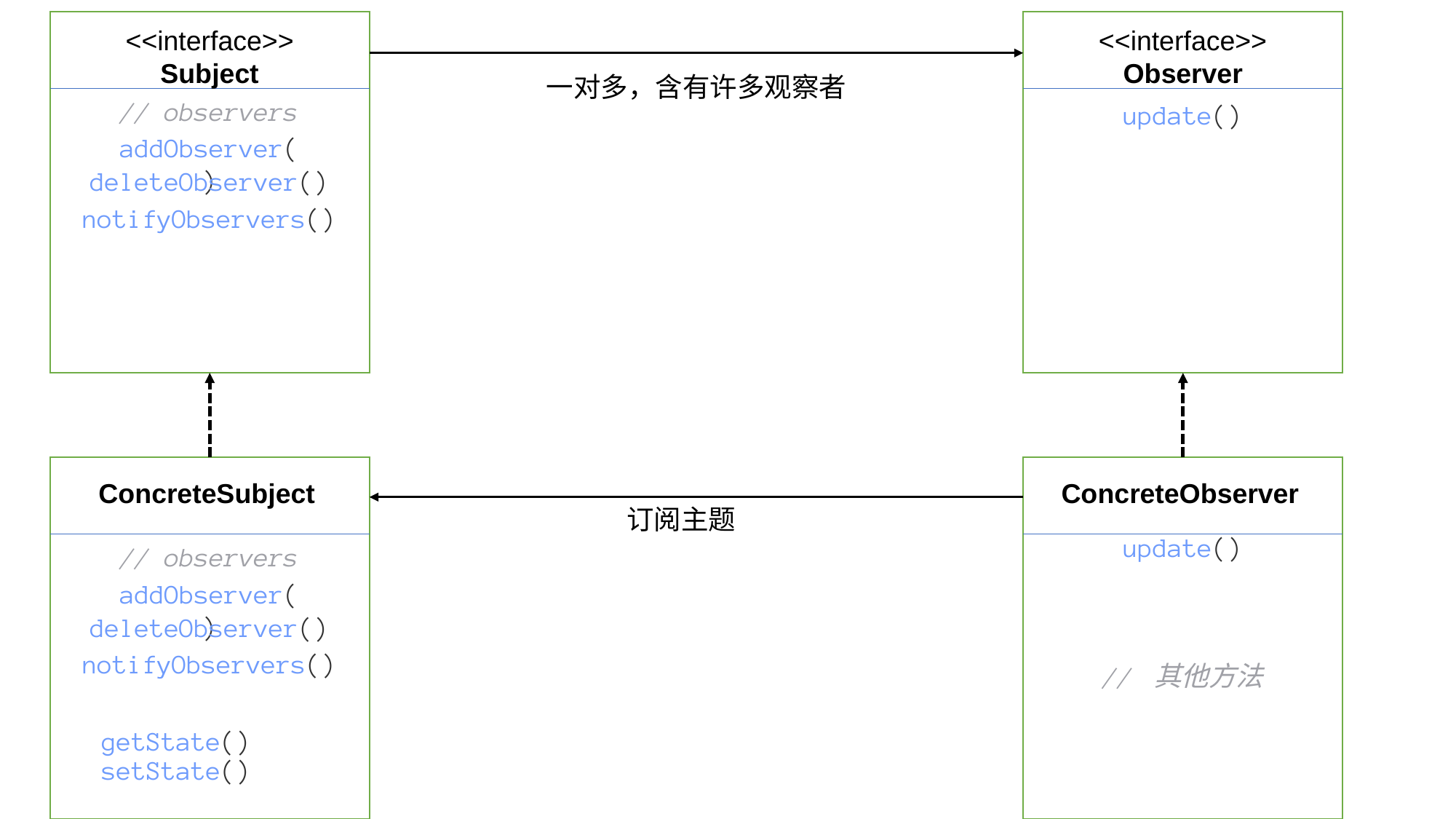

<<interface>>
Subject
// observers
addObserver()
deleteObserver()
notifyObservers()

<<interface>>
Observer

update()
update()

一对多，含有许多观察者

ConcreteObserver

ConcreteSubject
// observers
addObserver()
deleteObserver()
notifyObservers()
订阅主题
// 其他方法
getState()
setState()